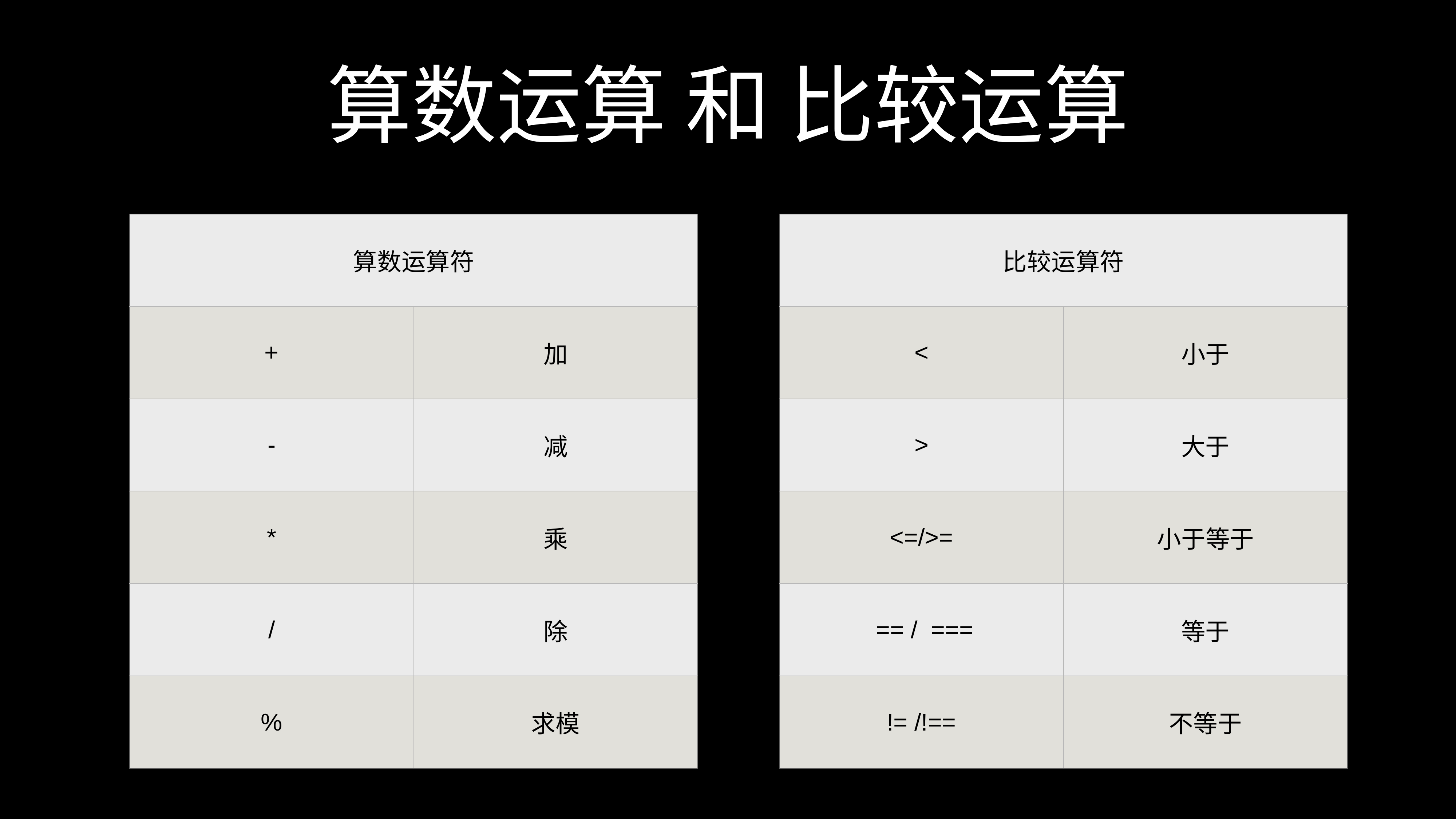

# 算数运算 和 比较运算
| 算数运算符 |  |
| --- | --- |
| + | 加 |
| - | 减 |
| \* | 乘 |
| / | 除 |
| % | 求模 |
| 比较运算符 |  |
| --- | --- |
| < | 小于 |
| > | 大于 |
| <=/>= | 小于等于 |
| == / === | 等于 |
| != /!== | 不等于 |